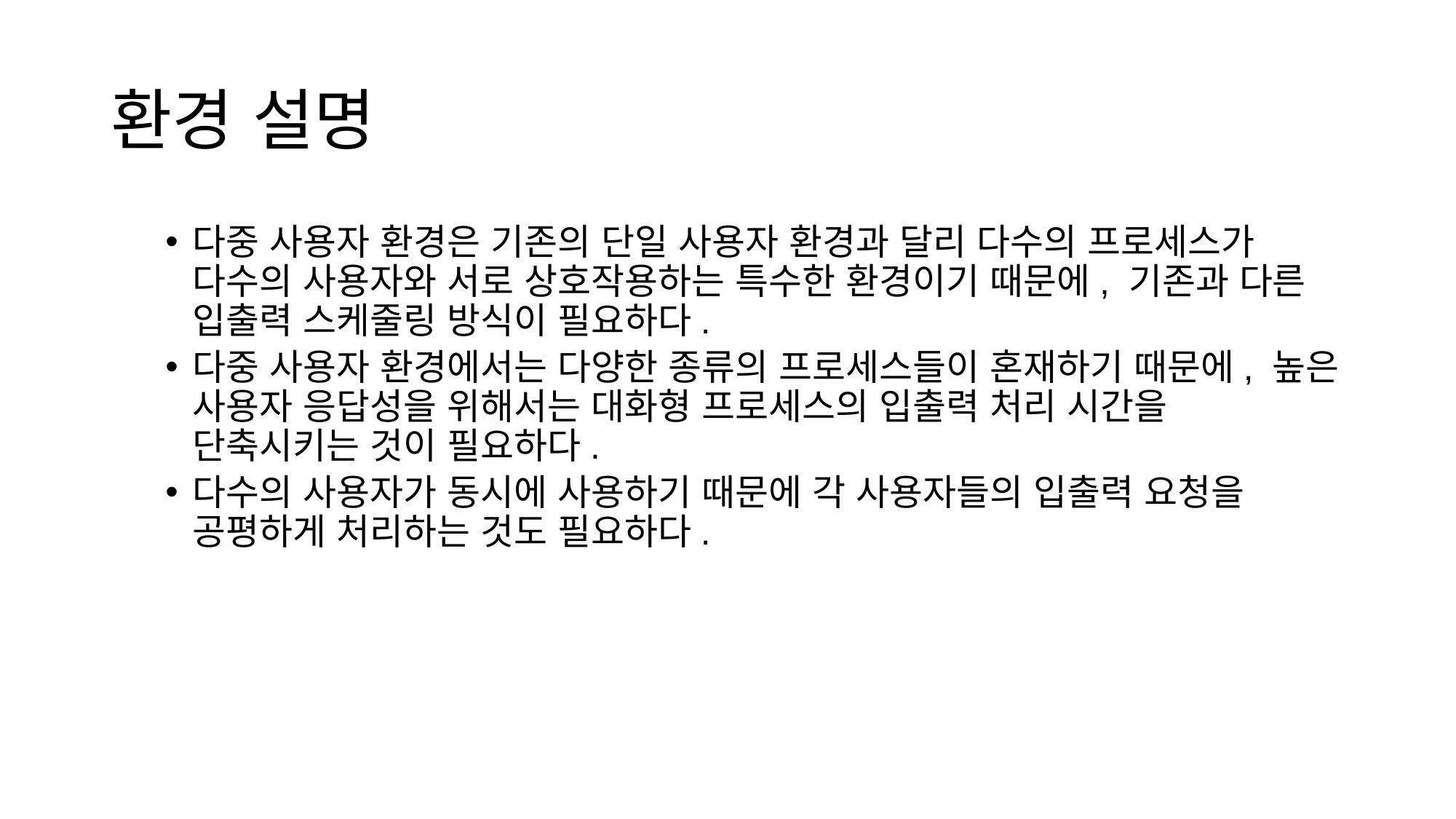

# 환경 설명
다중 사용자 환경은 기존의 단일 사용자 환경과 달리 다수의 프로세스가 다수의 사용자와 서로 상호작용하는 특수한 환경이기 때문에, 기존과 다른 입출력 스케줄링 방식이 필요하다.
다중 사용자 환경에서는 다양한 종류의 프로세스들이 혼재하기 때문에, 높은 사용자 응답성을 위해서는 대화형 프로세스의 입출력 처리 시간을 단축시키는 것이 필요하다.
다수의 사용자가 동시에 사용하기 때문에 각 사용자들의 입출력 요청을 공평하게 처리하는 것도 필요하다.